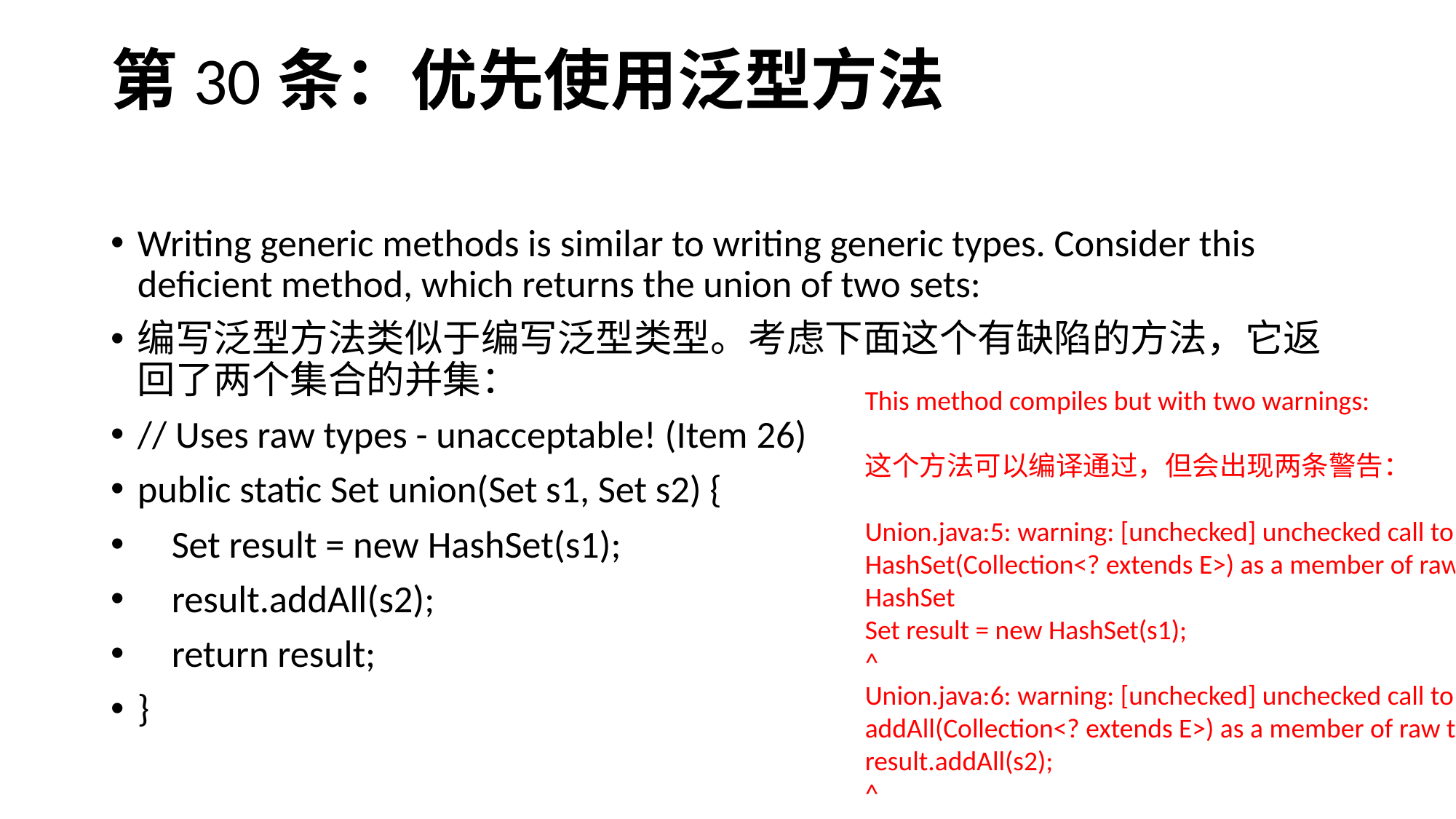

# 第30条：优先使用泛型方法
Writing generic methods is similar to writing generic types. Consider this deficient method, which returns the union of two sets:
编写泛型方法类似于编写泛型类型。考虑下面这个有缺陷的方法，它返回了两个集合的并集：
// Uses raw types - unacceptable! (Item 26)
public static Set union(Set s1, Set s2) {
    Set result = new HashSet(s1);
    result.addAll(s2);
    return result;
}
This method compiles but with two warnings:

这个方法可以编译通过，但会出现两条警告：

Union.java:5: warning: [unchecked] unchecked call to
HashSet(Collection<? extends E>) as a member of raw type
HashSet
Set result = new HashSet(s1);
^
Union.java:6: warning: [unchecked] unchecked call to
addAll(Collection<? extends E>) as a member of raw type Set
result.addAll(s2);
^